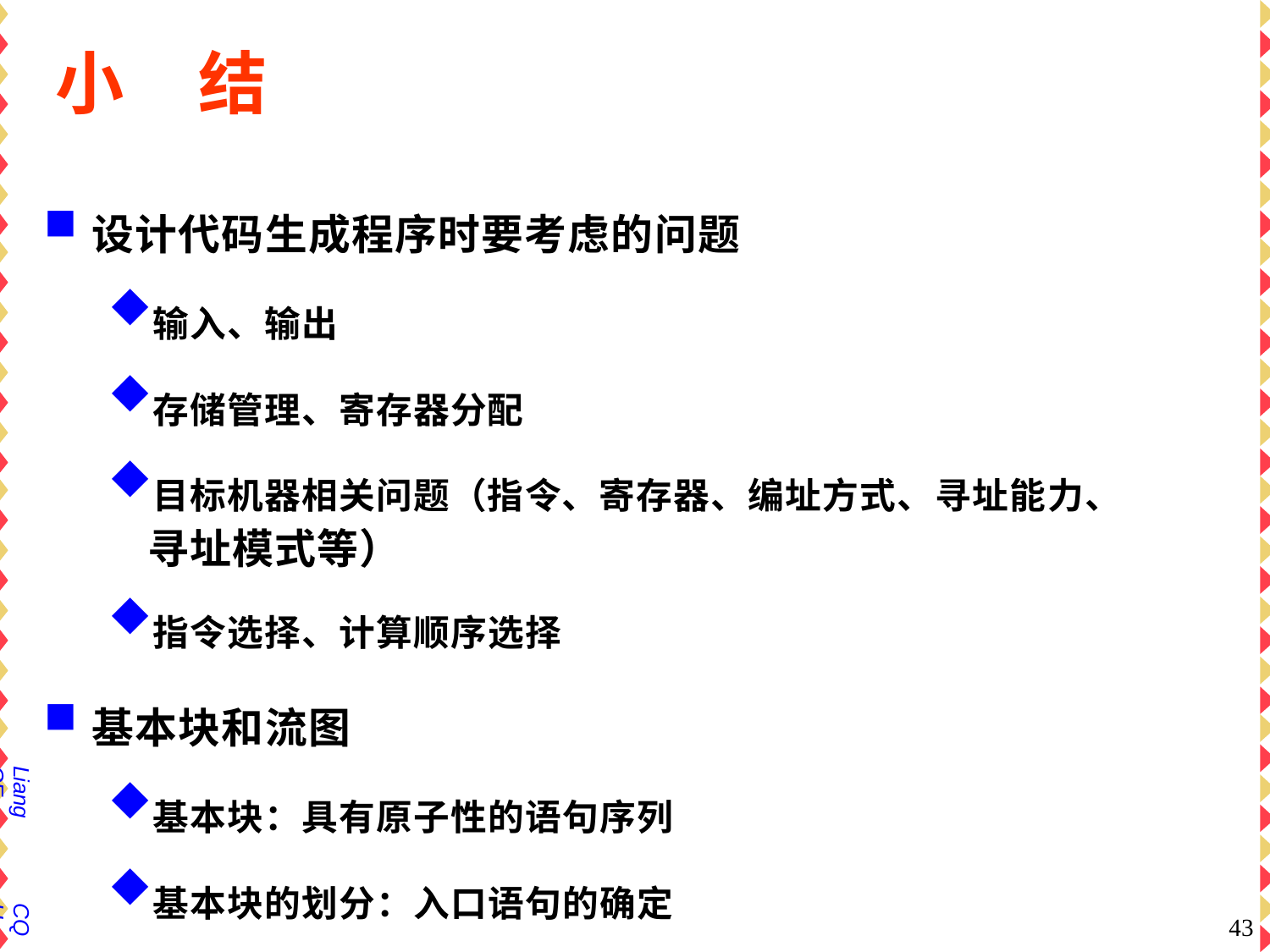

# 小	结
设计代码生成程序时要考虑的问题
输入、输出
存储管理、寄存器分配
目标机器相关问题（指令、寄存器、编址方式、寻址能力、
寻址模式等）
指令选择、计算顺序选择
基本块和流图
基本块：具有原子性的语句序列
基本块的划分：入口语句的确定
流图：有向图，结点：基本块，边：控制流
Liang GE
CQU
43